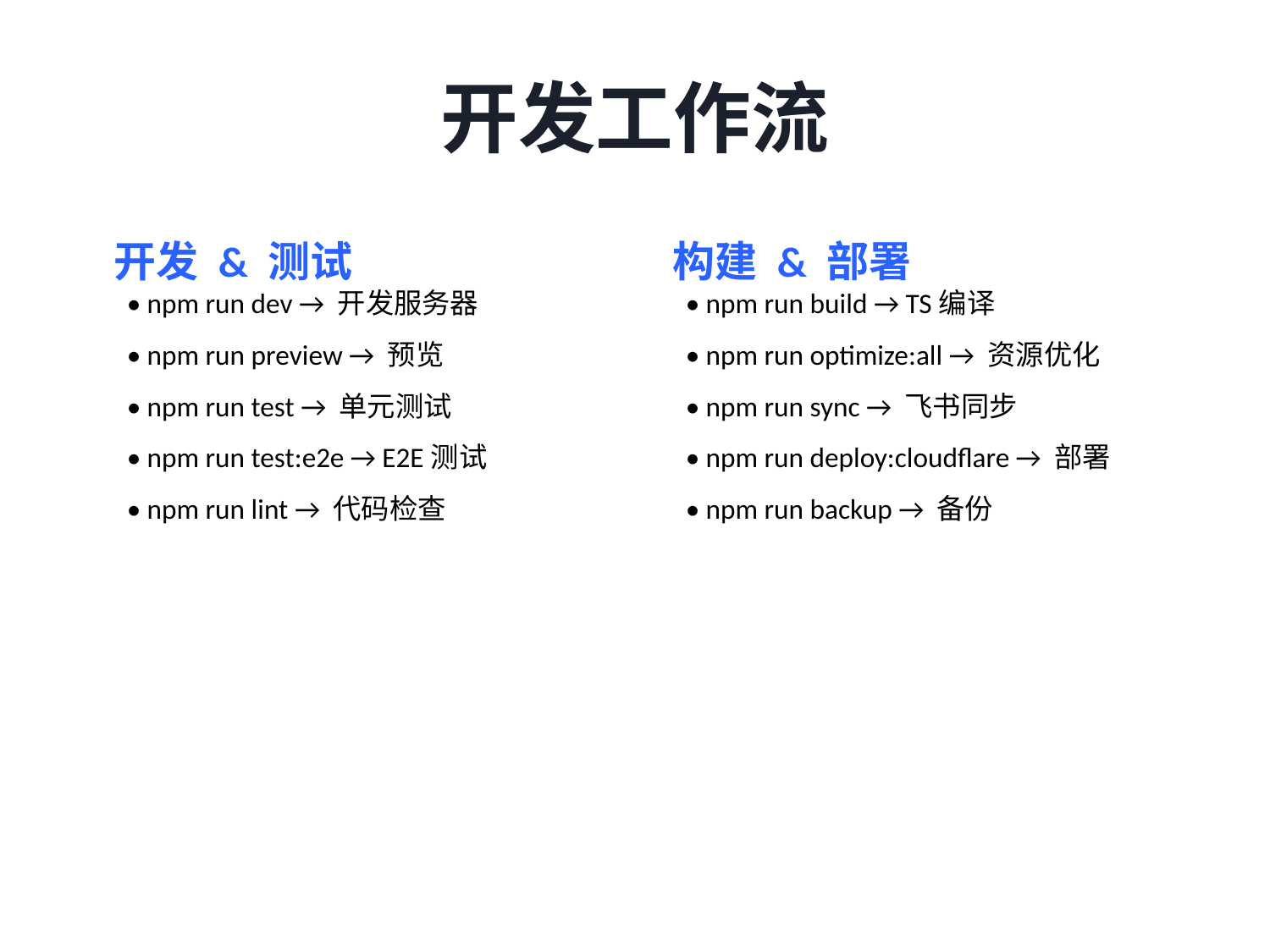

开发工作流
开发 & 测试
  • npm run dev → 开发服务器
  • npm run preview → 预览
  • npm run test → 单元测试
  • npm run test:e2e → E2E测试
  • npm run lint → 代码检查
构建 & 部署
  • npm run build → TS编译
  • npm run optimize:all → 资源优化
  • npm run sync → 飞书同步
  • npm run deploy:cloudflare → 部署
  • npm run backup → 备份